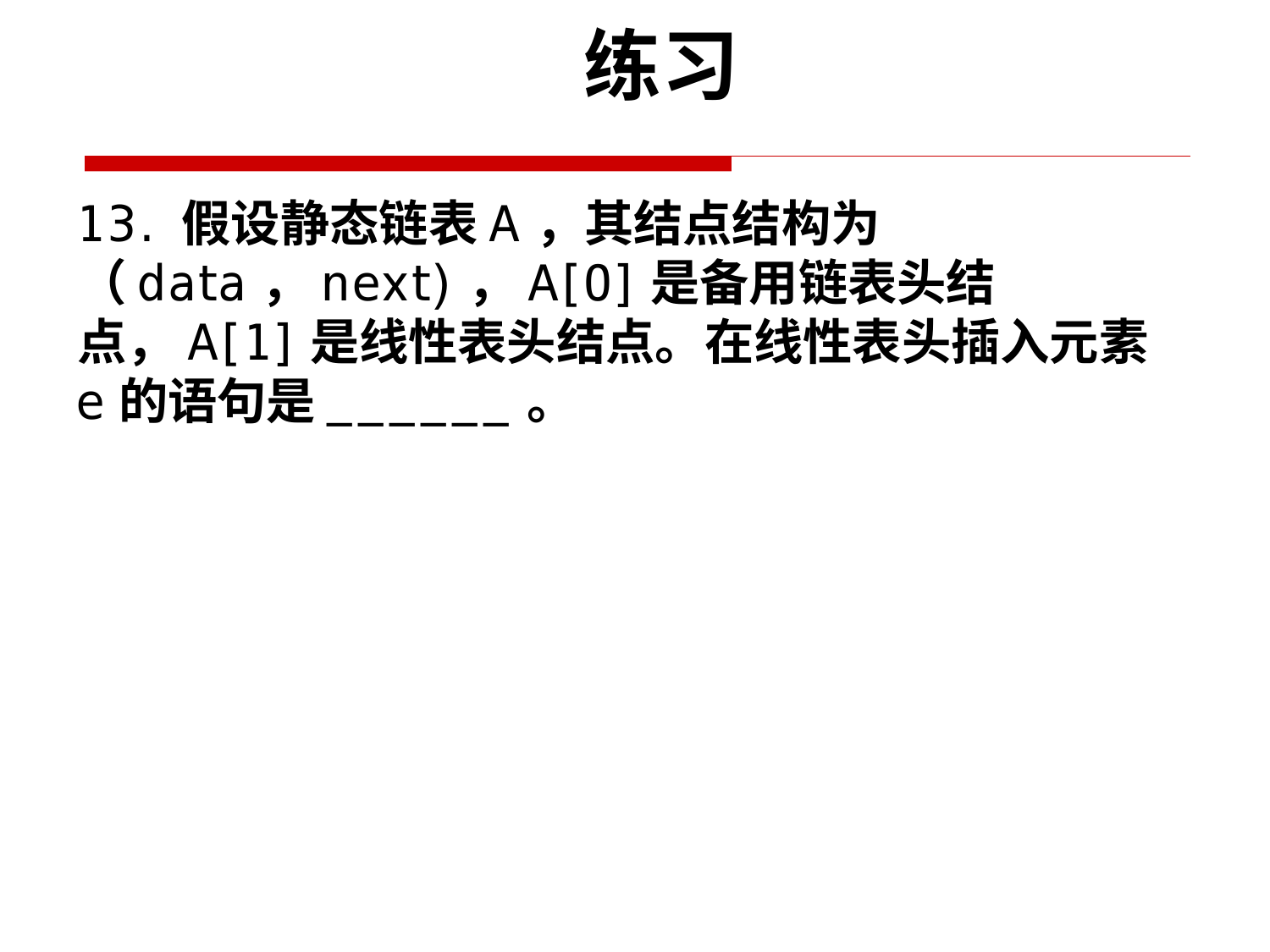

练习
13. 假设静态链表A，其结点结构为（data，next)，A[0]是备用链表头结点，A[1]是线性表头结点。在线性表头插入元素e的语句是______。